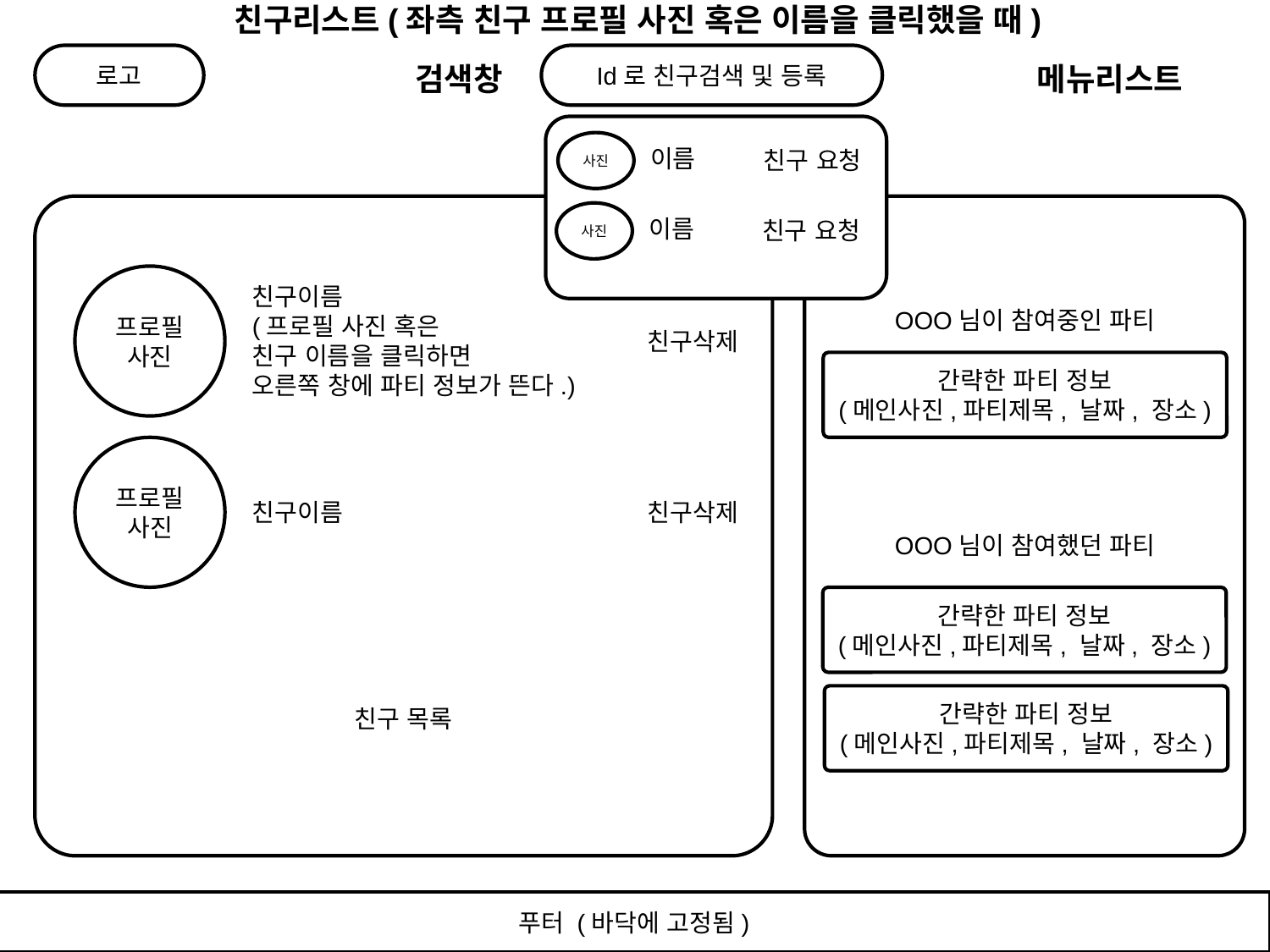

친구리스트(좌측 친구 프로필 사진 혹은 이름을 클릭했을 때)
로고
Id로 친구검색 및 등록
검색창
메뉴리스트

사진
이름
친구 요청

친구 목록

사진
이름
친구 요청
프로필
사진
친구이름
(프로필 사진 혹은
친구 이름을 클릭하면
오른쪽 창에 파티 정보가 뜬다.)
OOO님이 참여중인 파티
친구삭제
간략한 파티 정보
(메인사진,파티제목, 날짜, 장소)
프로필
사진
친구삭제
친구이름
OOO님이 참여했던 파티
간략한 파티 정보
(메인사진,파티제목, 날짜, 장소)
간략한 파티 정보
(메인사진,파티제목, 날짜, 장소)
푸터 (바닥에 고정됨)